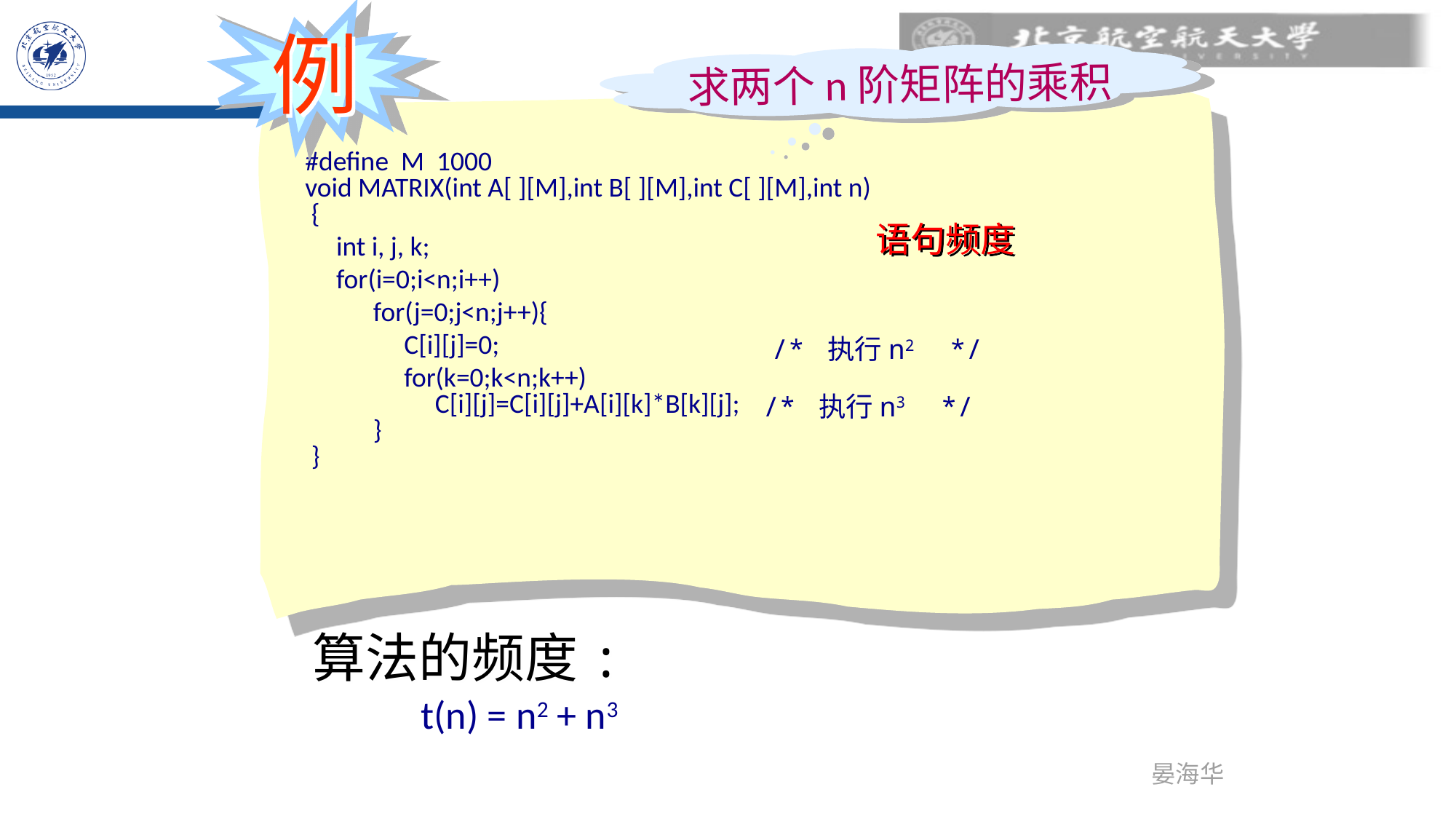

例

求两个n阶矩阵的乘积

#define  M  1000
void MATRIX(int A[ ][M],int B[ ][M],int C[ ][M],int n)
 {
     int i, j, k;
     for(i=0;i<n;i++)
           for(j=0;j<n;j++){
                C[i][j]=0;
                for(k=0;k<n;k++)
                     C[i][j]=C[i][j]+A[i][k]*B[k][j];
           }
 }
语句频度
/* 执行n2   */
 /* 执行n3   */
 算法的频度:
              t(n) = n2 + n3